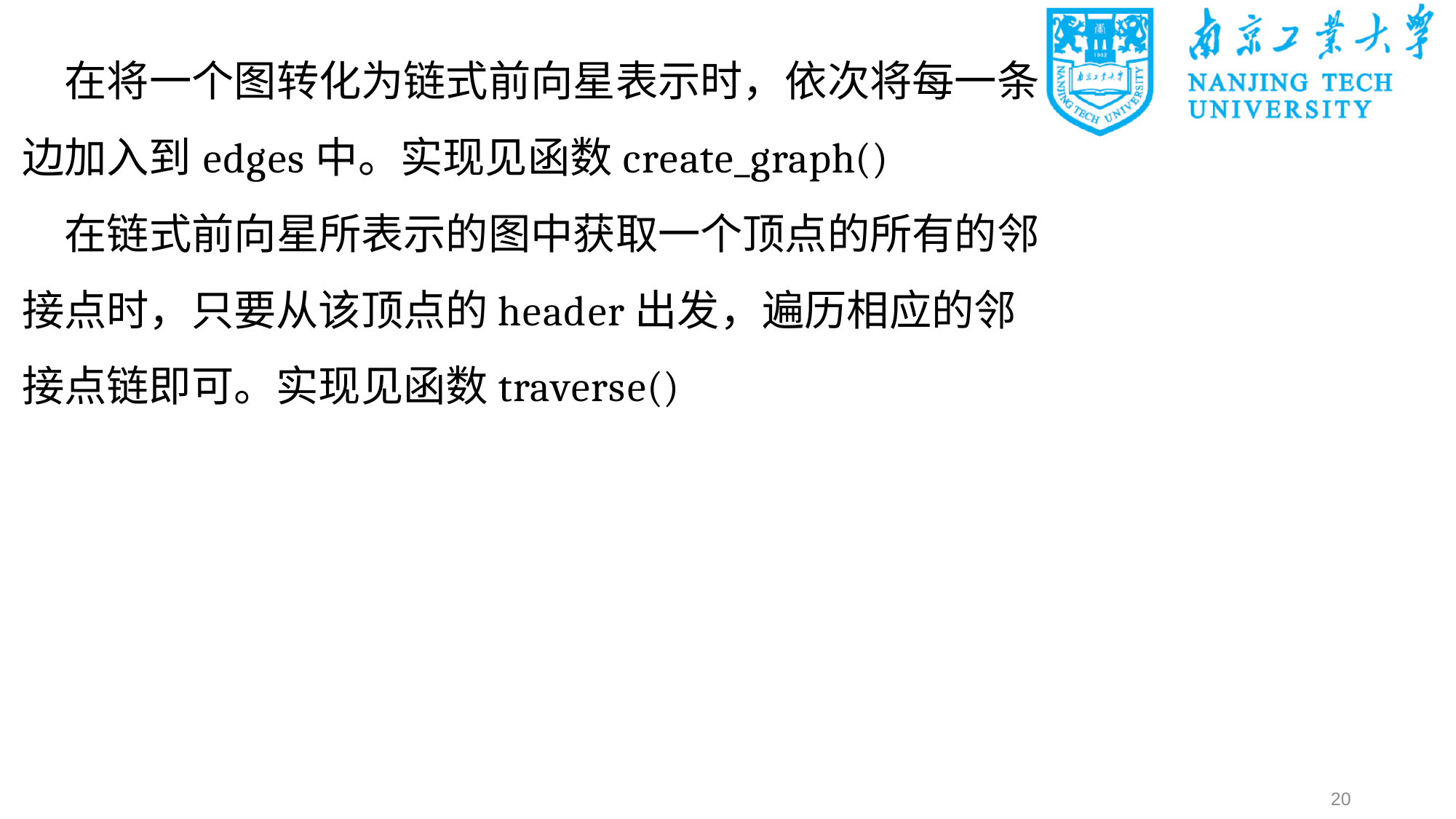

在将一个图转化为链式前向星表示时，依次将每一条边加入到edges中。实现见函数create_graph()
在链式前向星所表示的图中获取一个顶点的所有的邻接点时，只要从该顶点的header出发，遍历相应的邻接点链即可。实现见函数traverse()
20